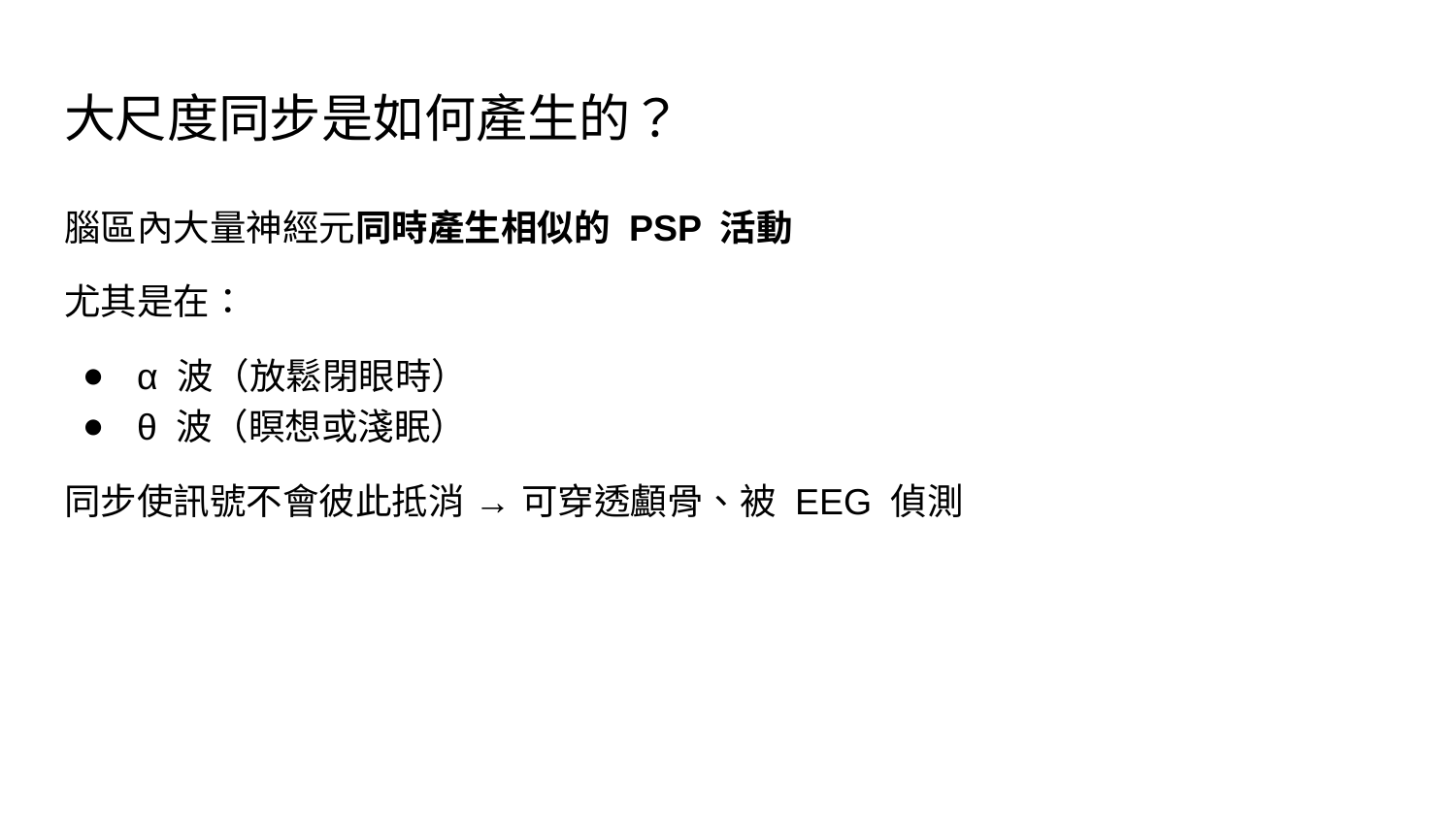

# 大尺度同步是如何產生的？
腦區內大量神經元同時產生相似的 PSP 活動
尤其是在：
α 波（放鬆閉眼時）
θ 波（瞑想或淺眠）
同步使訊號不會彼此抵消 → 可穿透顱骨、被 EEG 偵測